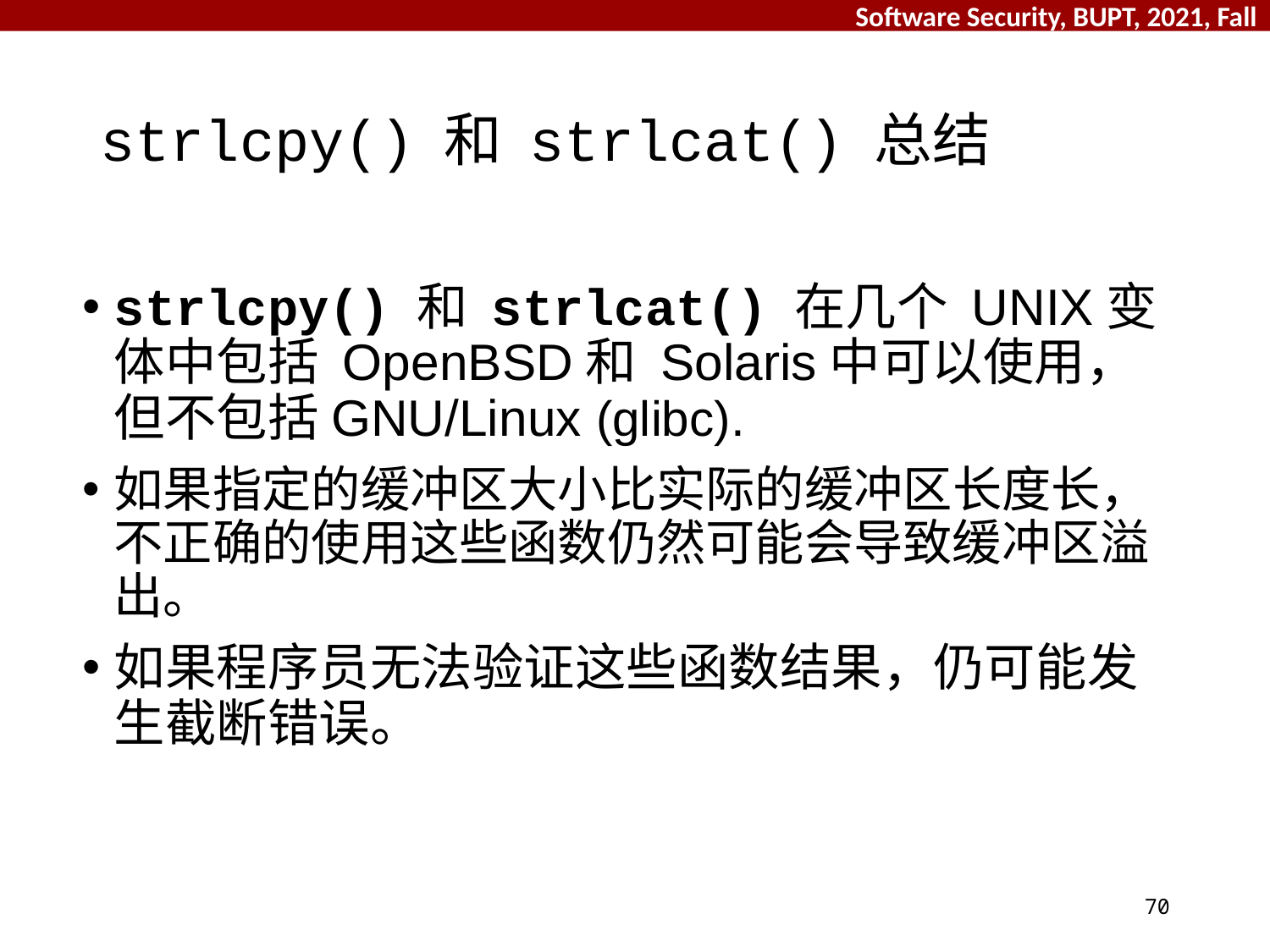

# strlcpy() 和 strlcat() 总结
strlcpy() 和 strlcat() 在几个 UNIX变体中包括 OpenBSD和 Solaris中可以使用，但不包括GNU/Linux (glibc).
如果指定的缓冲区大小比实际的缓冲区长度长，不正确的使用这些函数仍然可能会导致缓冲区溢出。
如果程序员无法验证这些函数结果，仍可能发生截断错误。
70